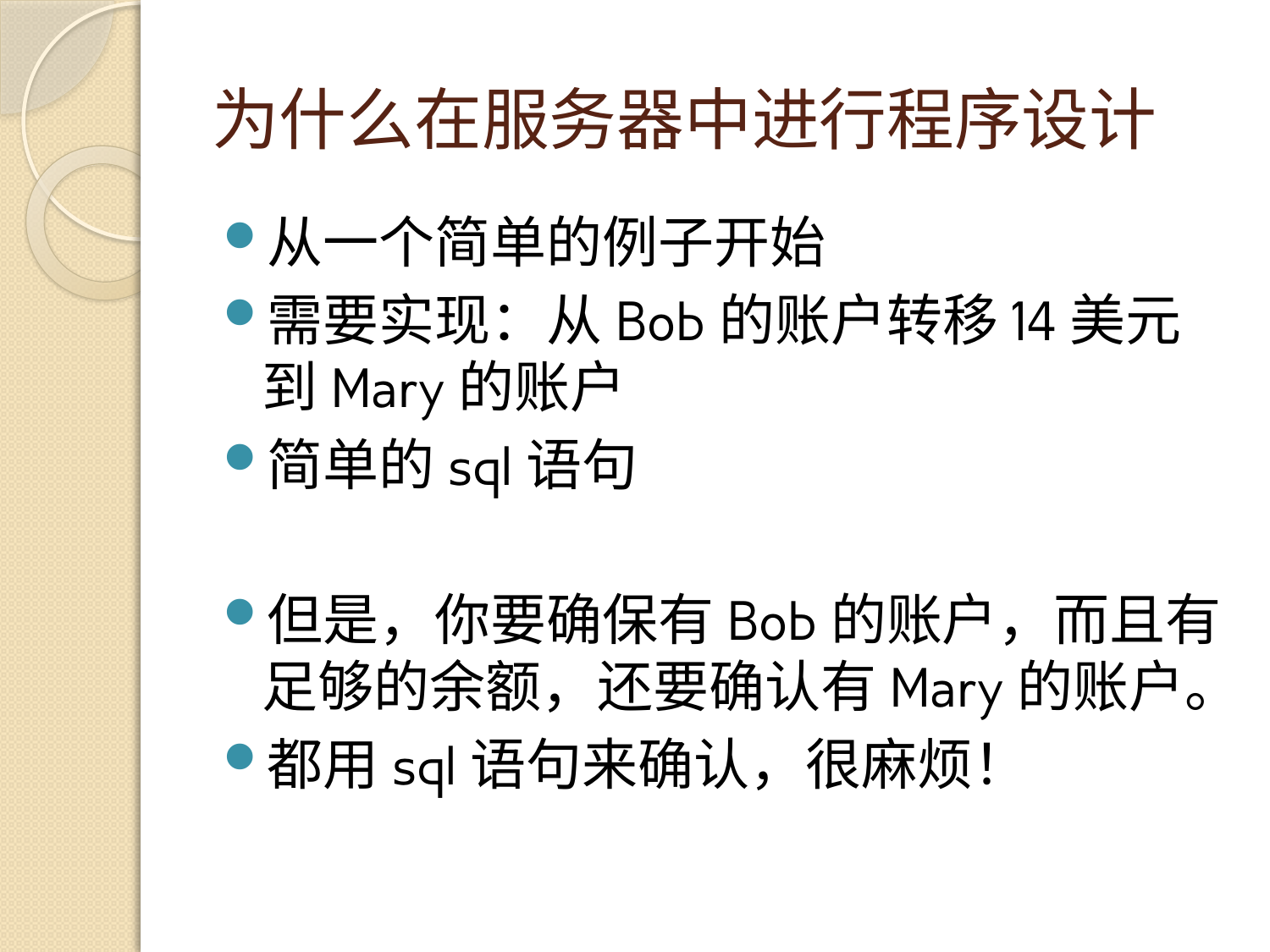

# 为什么在服务器中进行程序设计
从一个简单的例子开始
需要实现：从Bob的账户转移14美元到Mary的账户
简单的sql语句

但是，你要确保有Bob的账户，而且有足够的余额，还要确认有Mary的账户。
都用sql语句来确认，很麻烦！